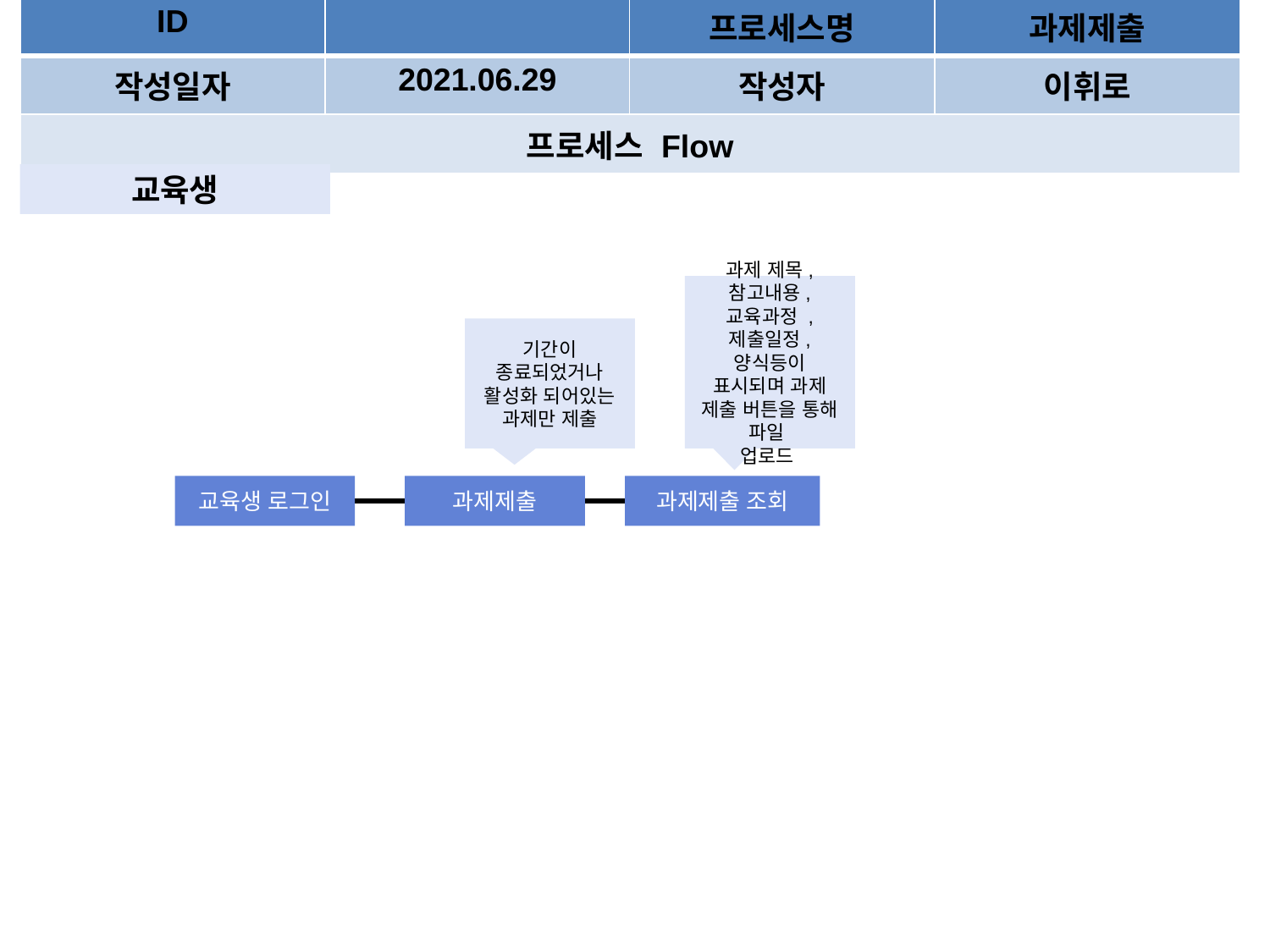

| ID |  |  | 프로세스명 | 과제제출 |
| --- | --- | --- | --- | --- |
| 작성일자 |  | 2021.06.29 | 작성자 | 이휘로 |
| 프로세스 Flow |  |  |  |  |
교육생
과제 제목, 참고내용, 교육과정 , 제출일정, 양식등이 표시되며 과제 제출 버튼을 통해 파일
업로드
기간이 종료되었거나 활성화 되어있는 과제만 제출
교육생 로그인
과제제출
과제제출 조회